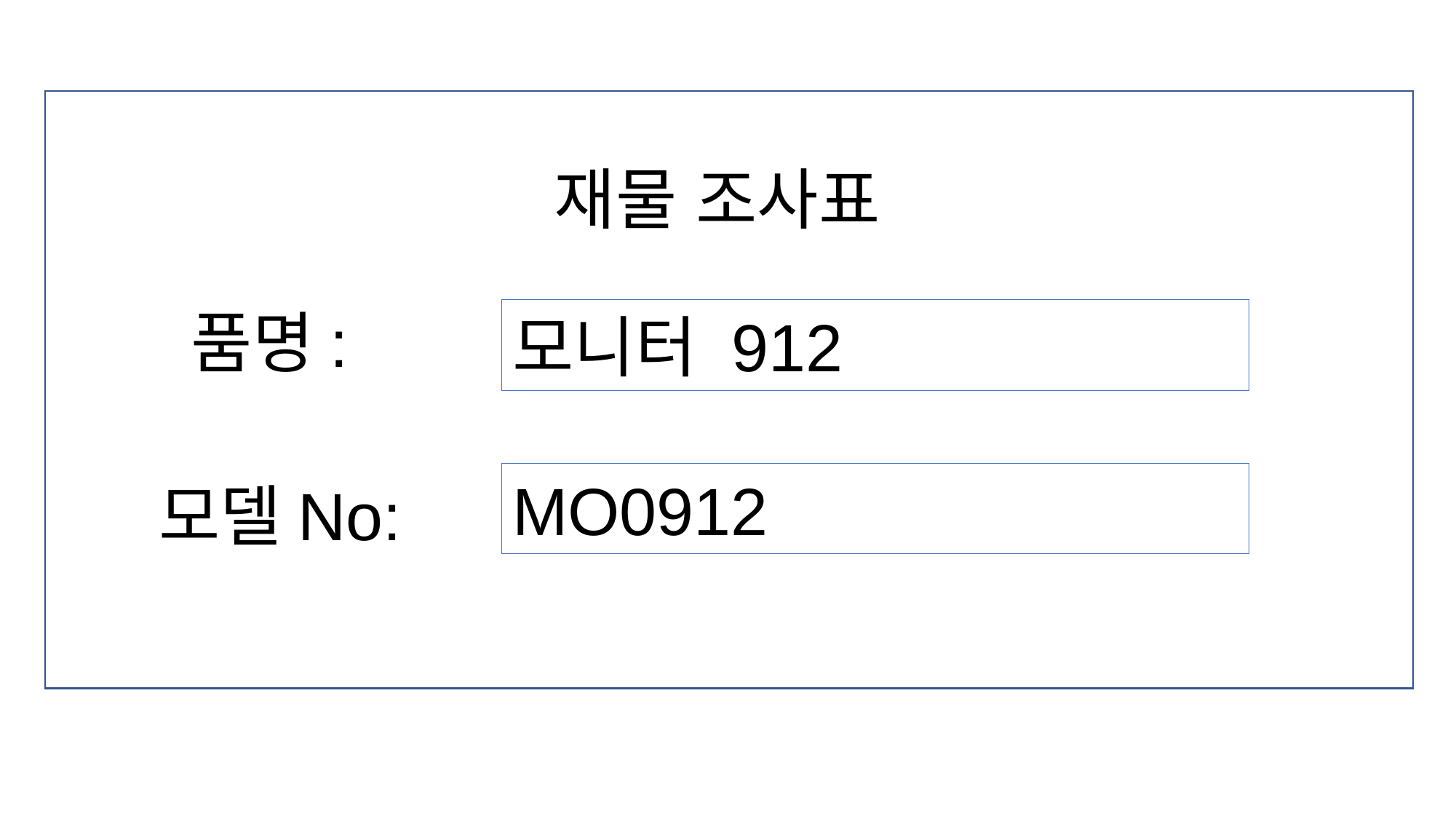

재물 조사표
품명:
모니터 912
MO0912
모델No: